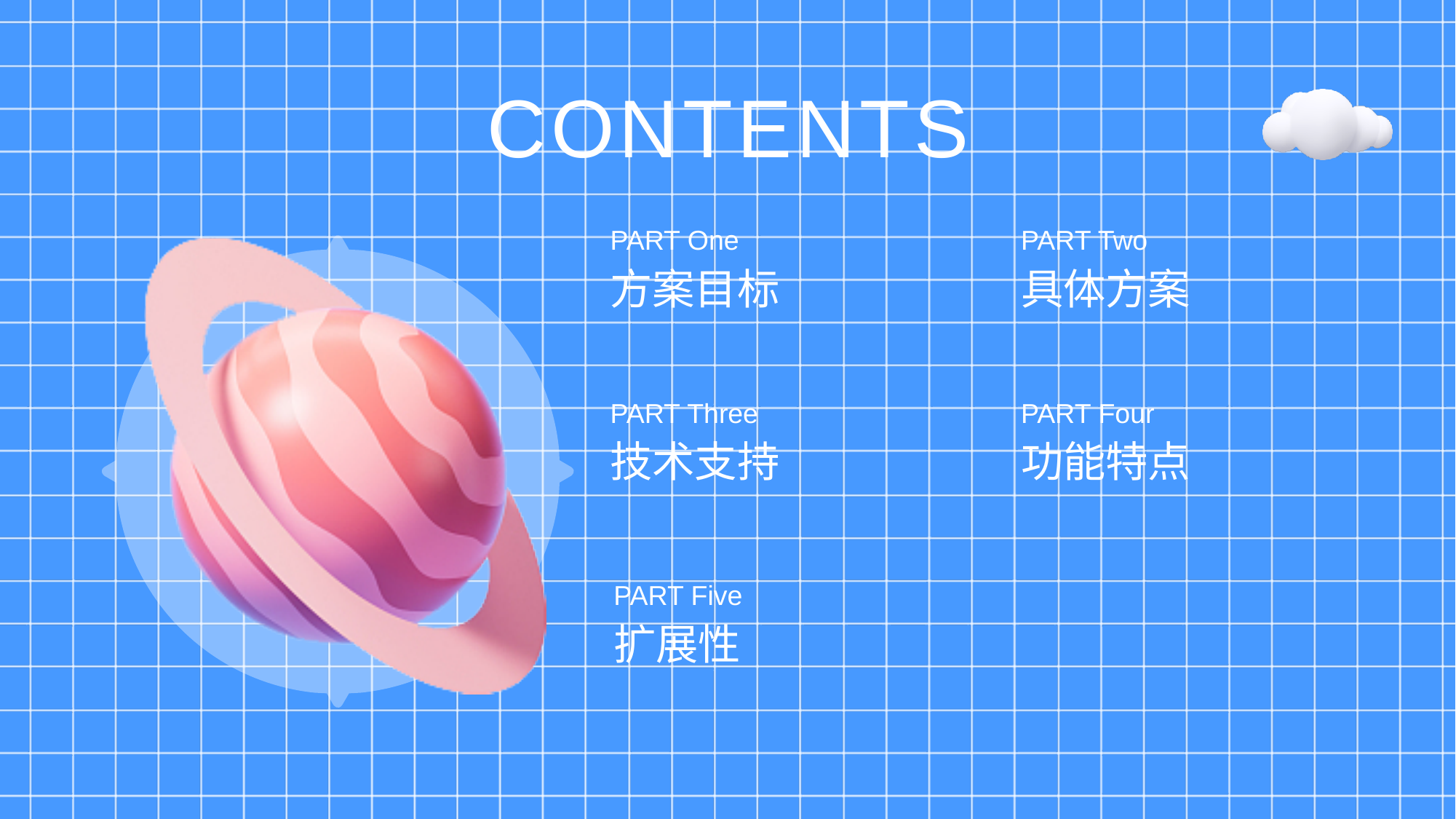

CONTENTS
PART One
PART Two
方案目标
具体方案
PART Three
PART Four
技术支持
功能特点
PART Five
扩展性